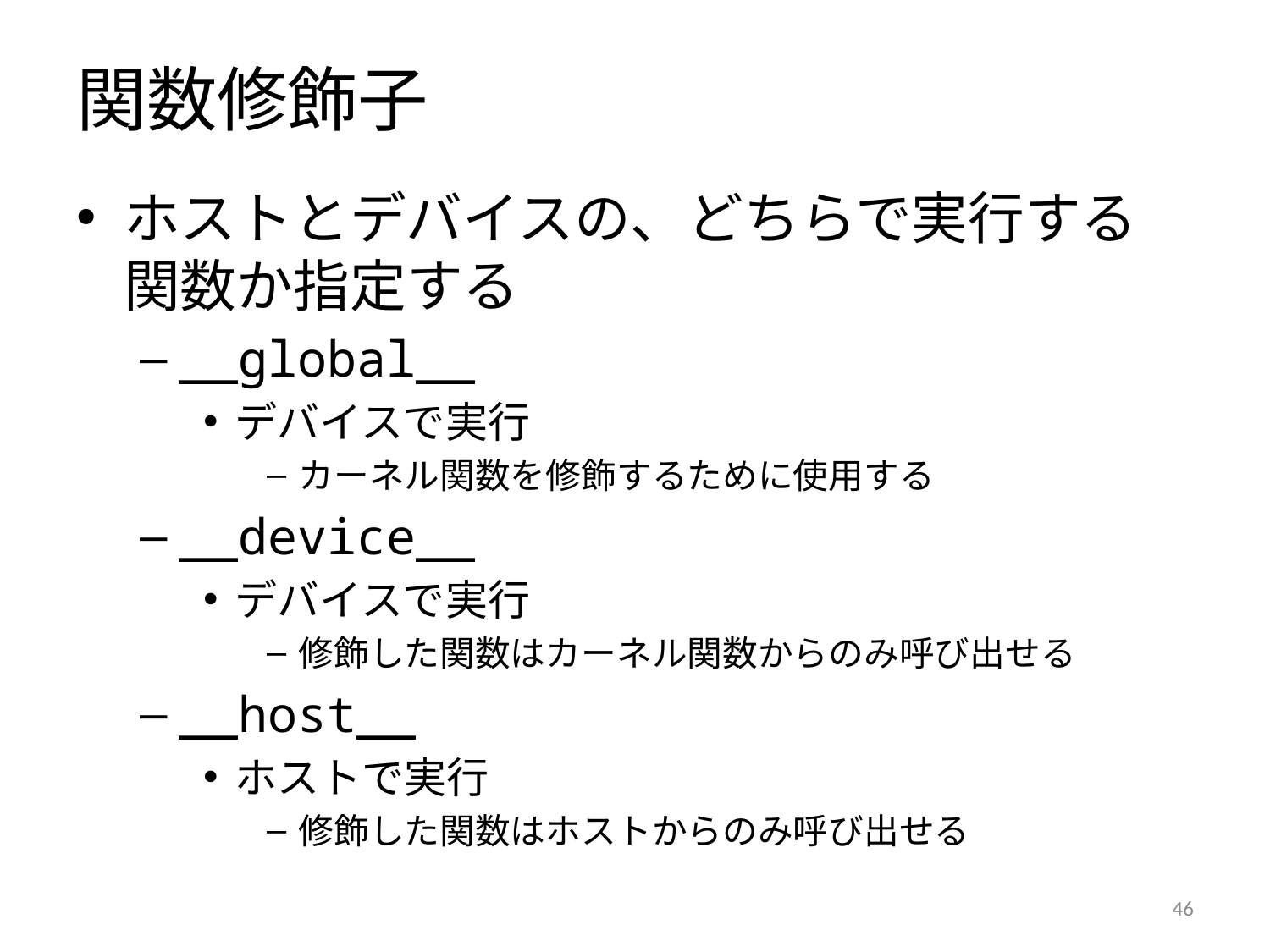

# 関数修飾子
ホストとデバイスの、どちらで実行する関数か指定する
__global__
デバイスで実行
カーネル関数を修飾するために使用する
__device__
デバイスで実行
修飾した関数はカーネル関数からのみ呼び出せる
__host__
ホストで実行
修飾した関数はホストからのみ呼び出せる
46